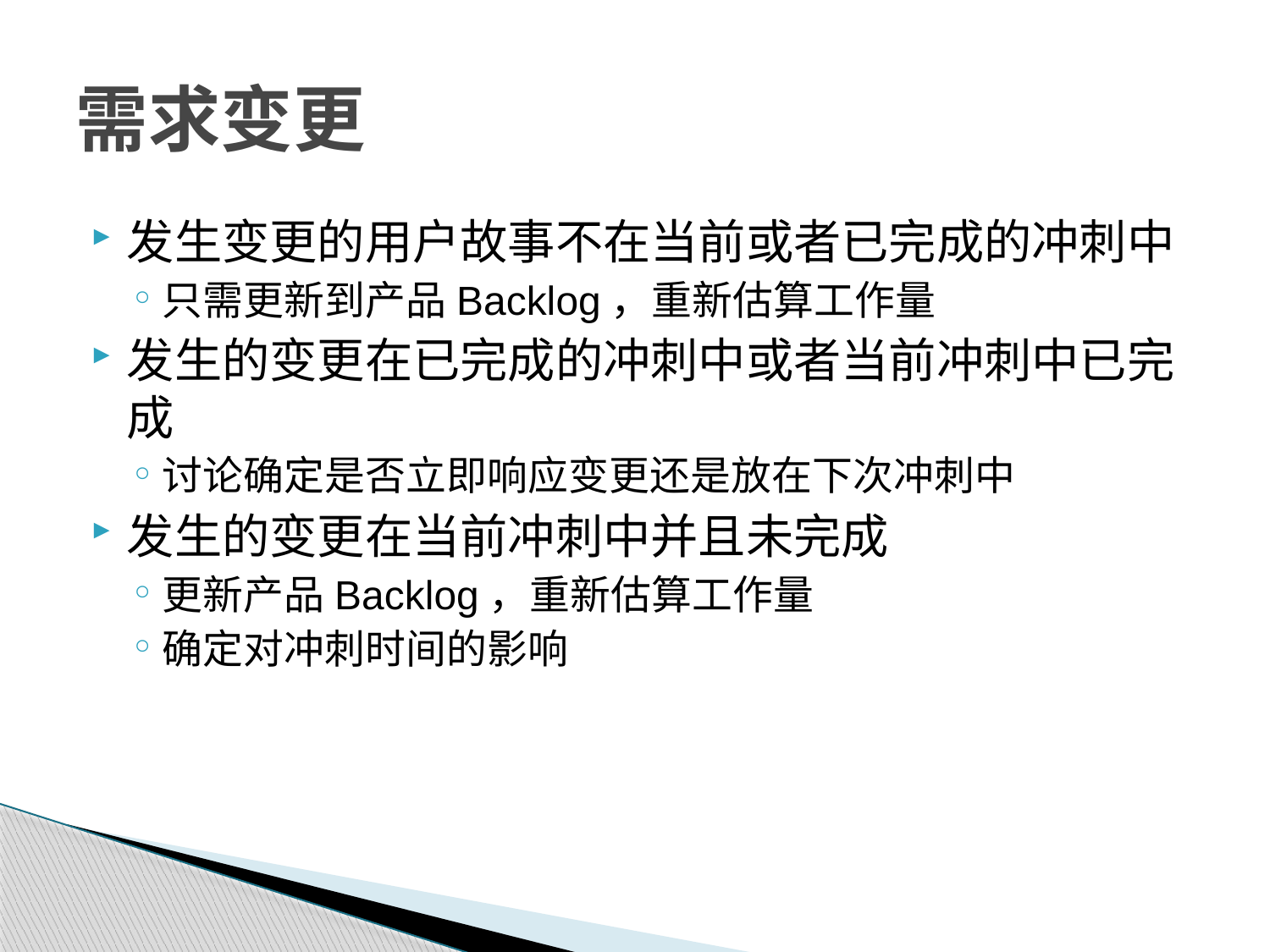

# 需求变更
发生变更的用户故事不在当前或者已完成的冲刺中
只需更新到产品Backlog，重新估算工作量
发生的变更在已完成的冲刺中或者当前冲刺中已完成
讨论确定是否立即响应变更还是放在下次冲刺中
发生的变更在当前冲刺中并且未完成
更新产品Backlog，重新估算工作量
确定对冲刺时间的影响